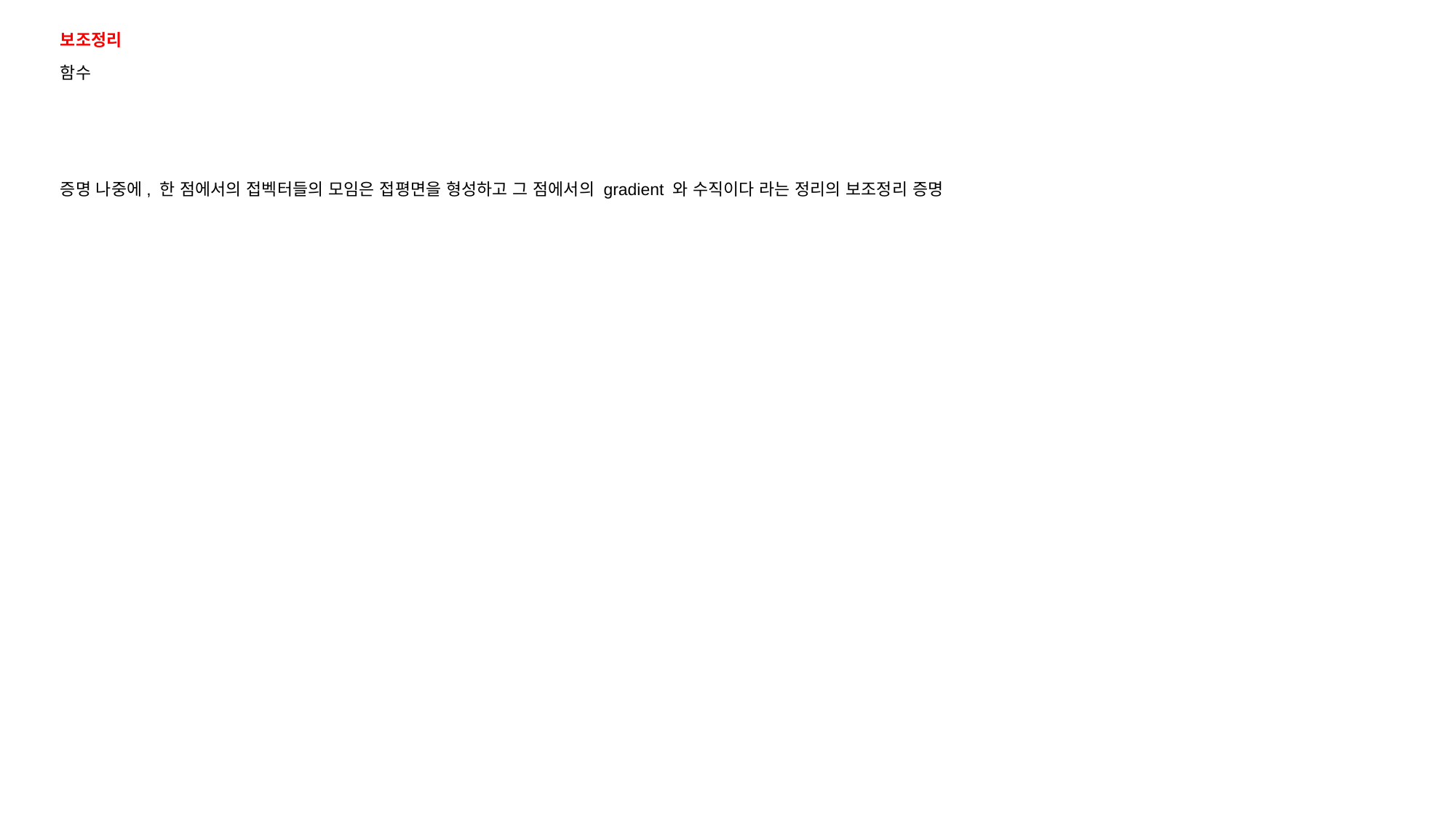

# 보조정리
함수
증명 나중에, 한 점에서의 접벡터들의 모임은 접평면을 형성하고 그 점에서의 gradient 와 수직이다 라는 정리의 보조정리 증명